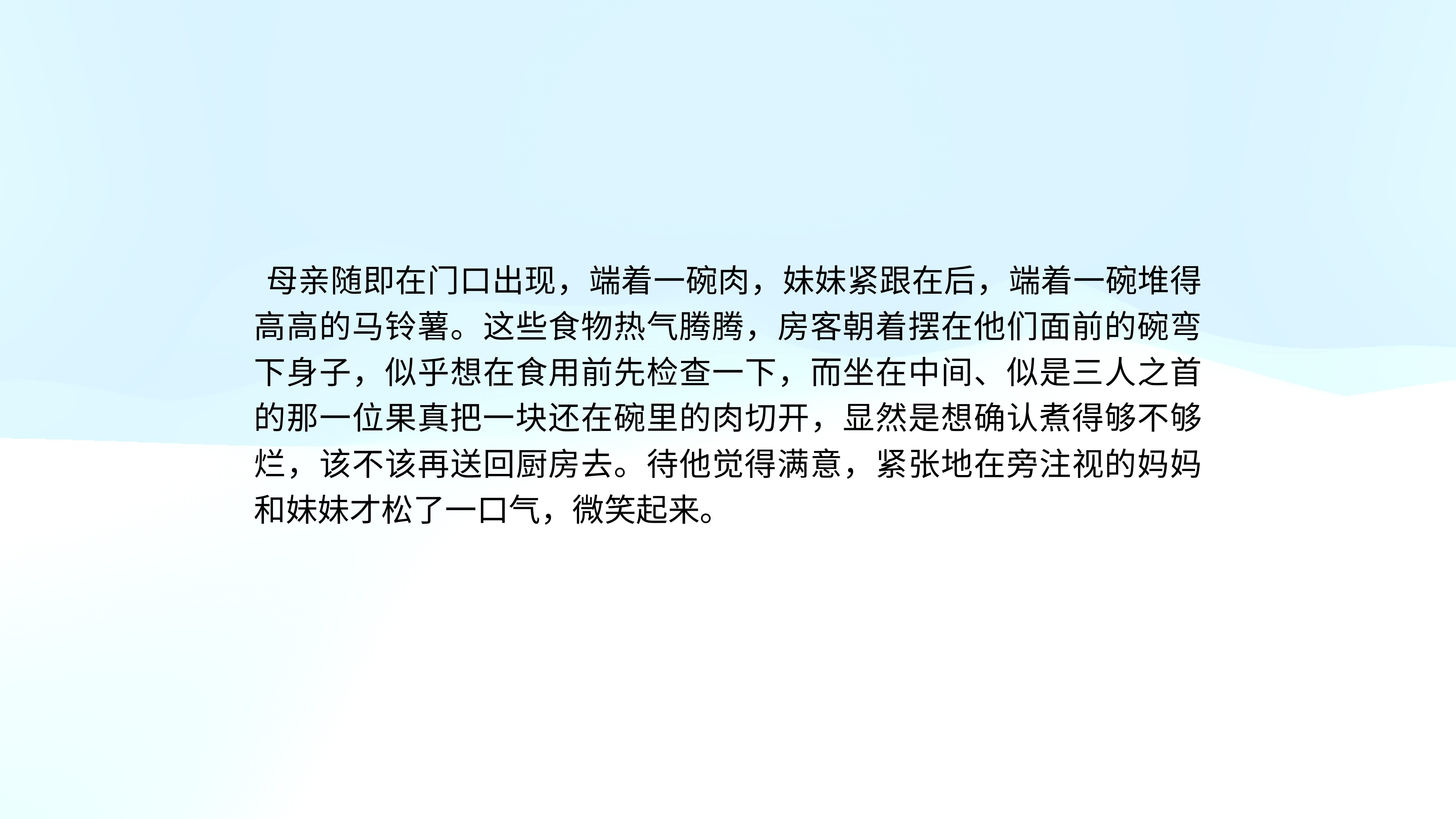

母亲随即在门口出现，端着一碗肉，妹妹紧跟在后，端着一碗堆得高高的马铃薯。这些食物热气腾腾，房客朝着摆在他们面前的碗弯下身子，似乎想在食用前先检查一下，而坐在中间、似是三人之首的那一位果真把一块还在碗里的肉切开，显然是想确认煮得够不够烂，该不该再送回厨房去。待他觉得满意，紧张地在旁注视的妈妈和妹妹才松了一口气，微笑起来。